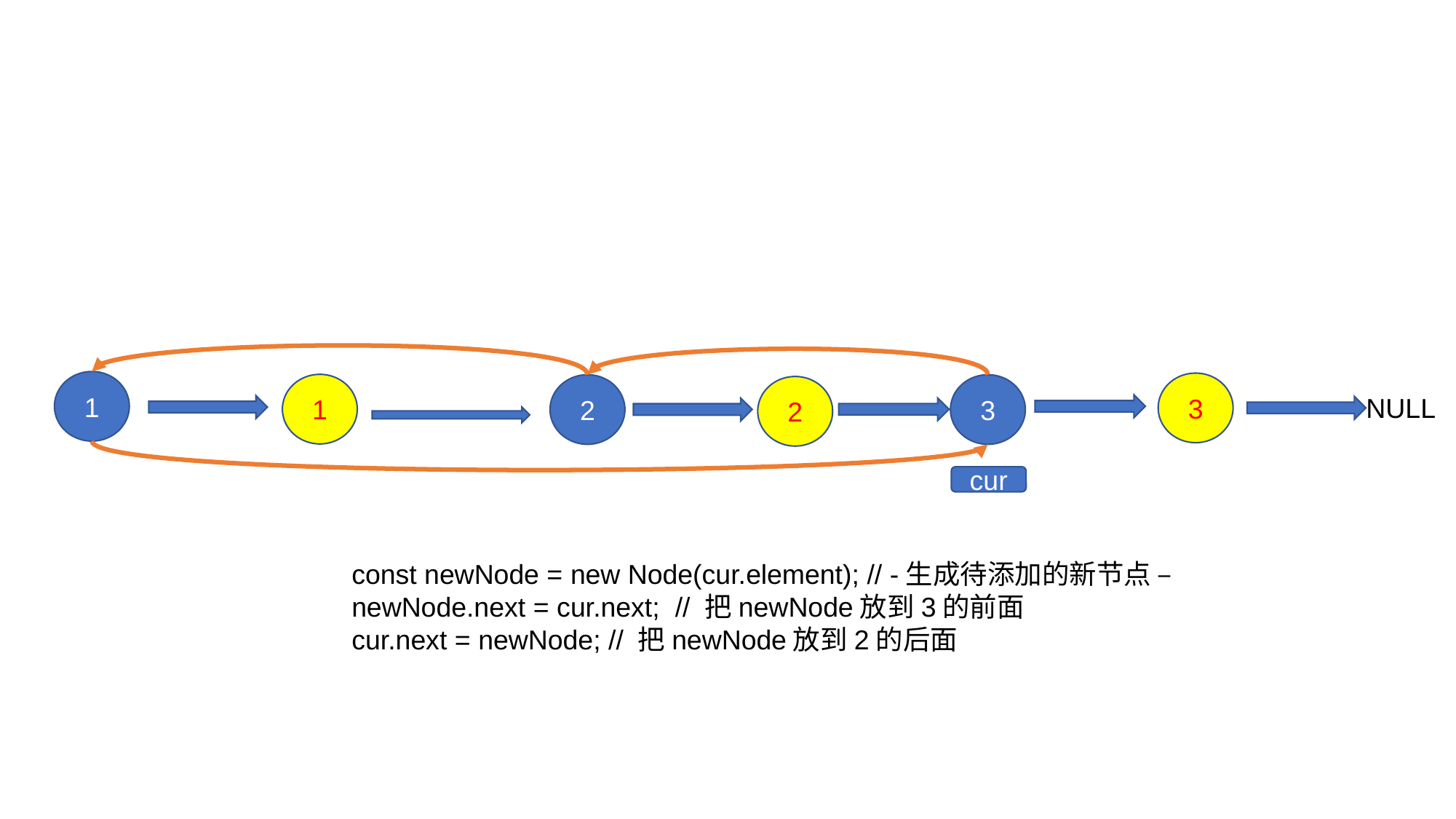

1
3
1
2
3
2
NULL

cur
const newNode = new Node(cur.element); // -生成待添加的新节点 –
newNode.next = cur.next;  // 把newNode放到3的前面
cur.next = newNode; // 把newNode放到2的后面